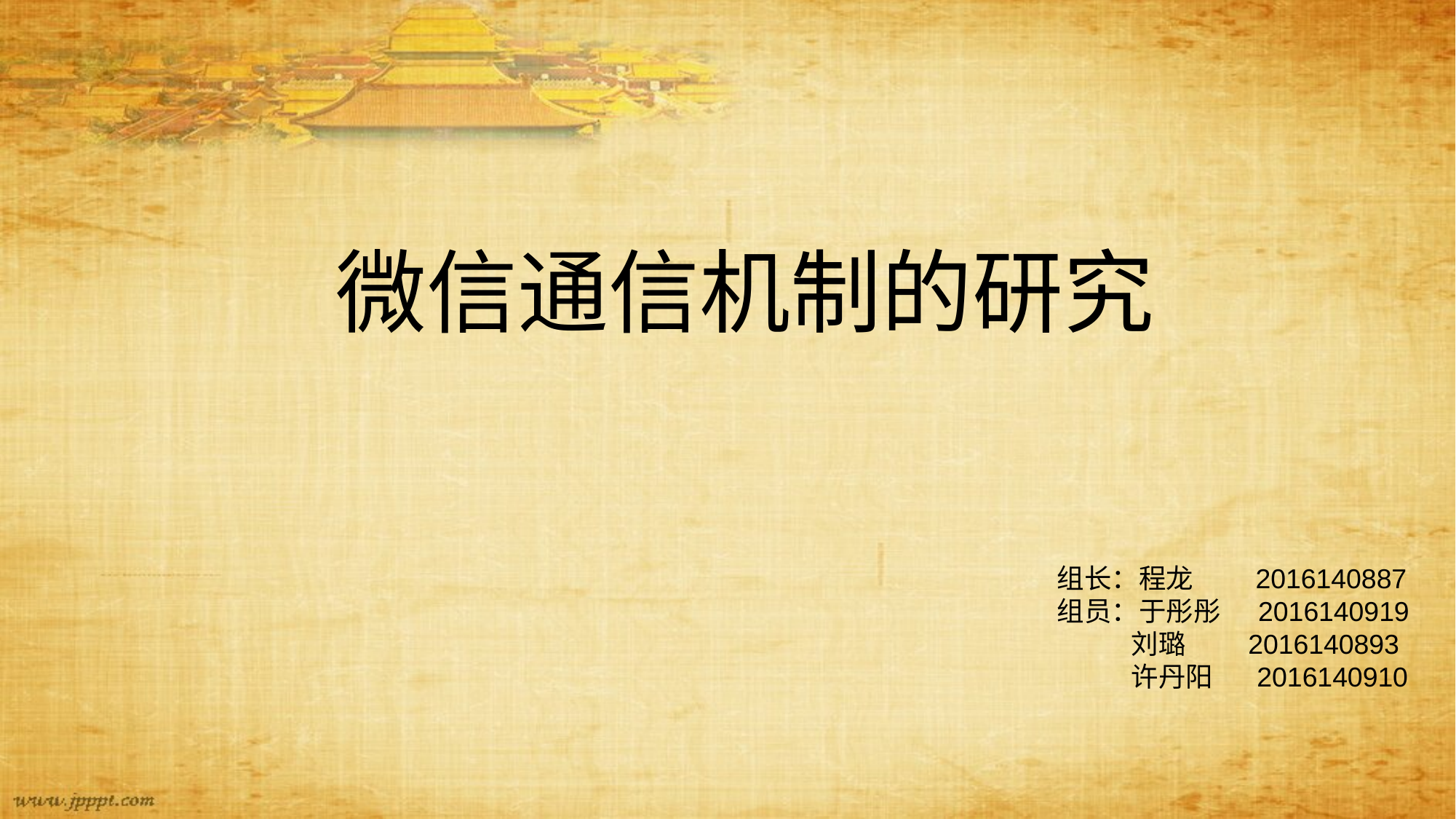

# 微信通信机制的研究

组长：程龙         2016140887
组员：于彤彤     2016140919
           刘璐         2016140893
           许丹阳      2016140910